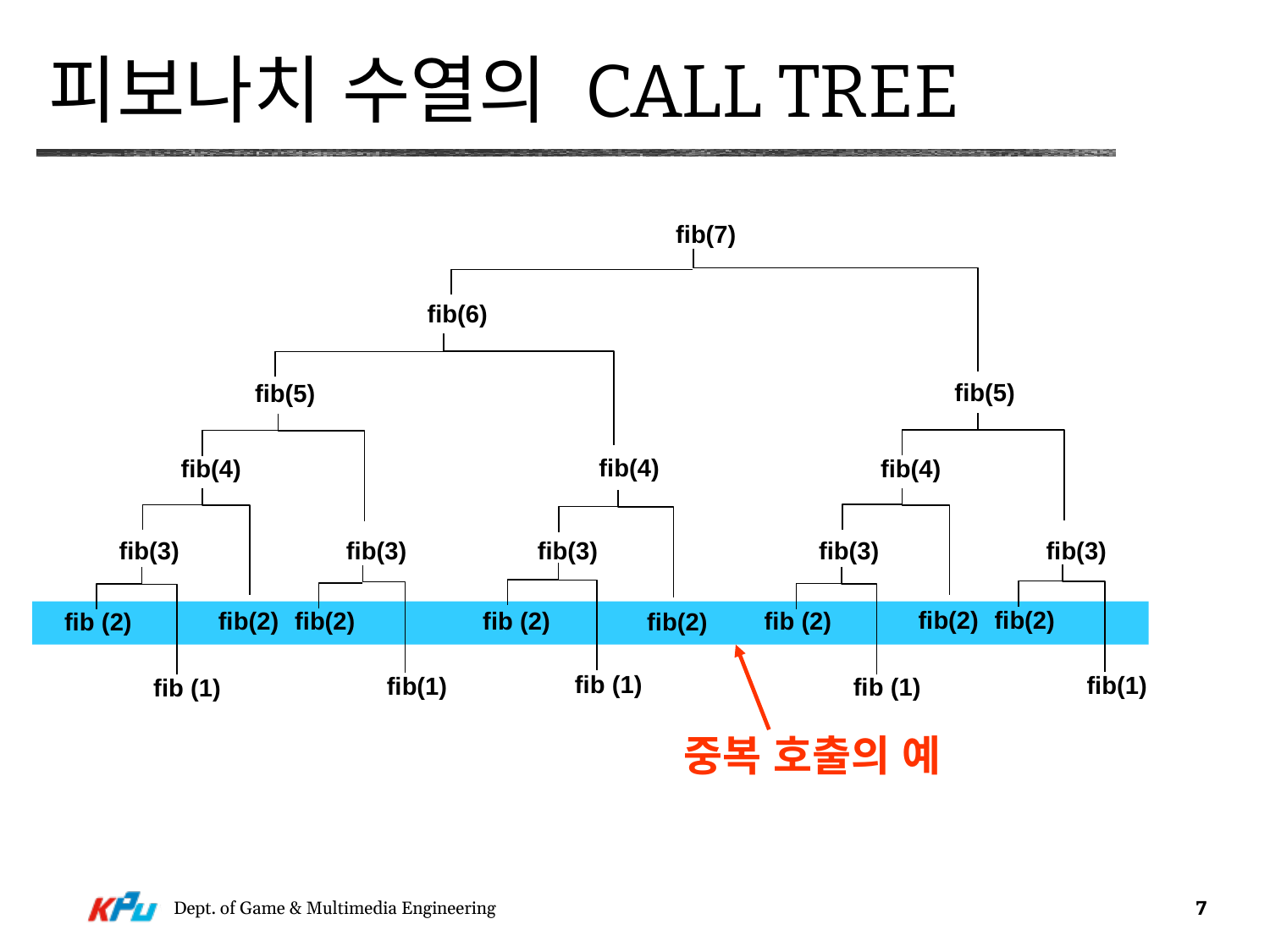

# 피보나치 수열의 Call Tree

fib(7)

fib(6)

fib(5)
fib(5)

fib(4)
fib(4)
fib(4)

fib(3)
fib(3)
fib(3)
fib(3)
fib(3)

fib(2)
fib(2)
fib(2)
fib(2)
fib (2)
fib (2)
fib (2)
fib(2)

fib (1)
fib(1)
fib(1)
fib (1)
fib (1)
중복 호출의 예
Dept. of Game & Multimedia Engineering
7